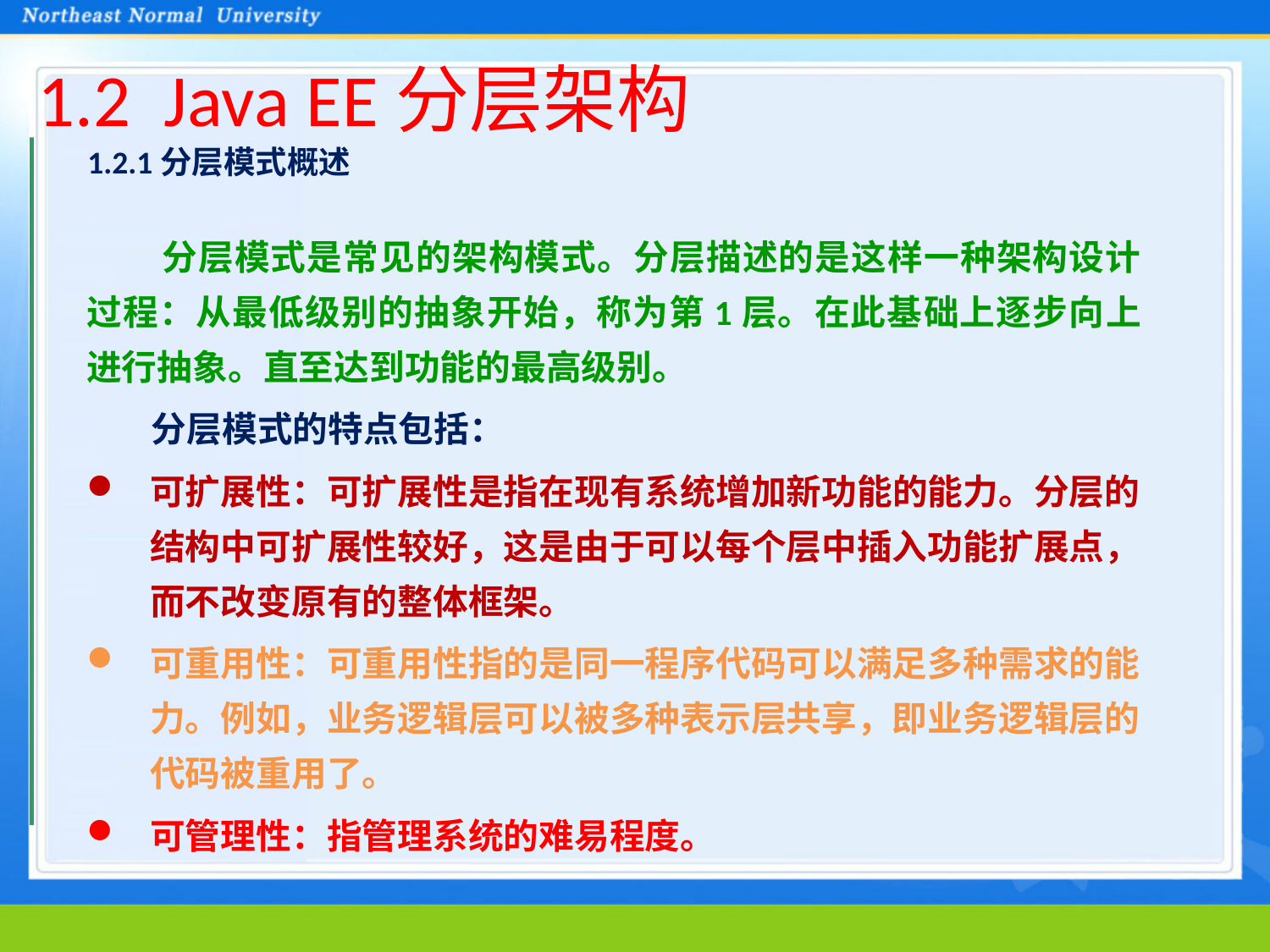

# 1.2  Java EE分层架构
1.2.1分层模式概述
分层模式是常见的架构模式。分层描述的是这样一种架构设计过程：从最低级别的抽象开始，称为第1层。在此基础上逐步向上进行抽象。直至达到功能的最高级别。
       分层模式的特点包括：
可扩展性：可扩展性是指在现有系统增加新功能的能力。分层的结构中可扩展性较好，这是由于可以每个层中插入功能扩展点，而不改变原有的整体框架。
可重用性：可重用性指的是同一程序代码可以满足多种需求的能力。例如，业务逻辑层可以被多种表示层共享，即业务逻辑层的代码被重用了。
可管理性：指管理系统的难易程度。